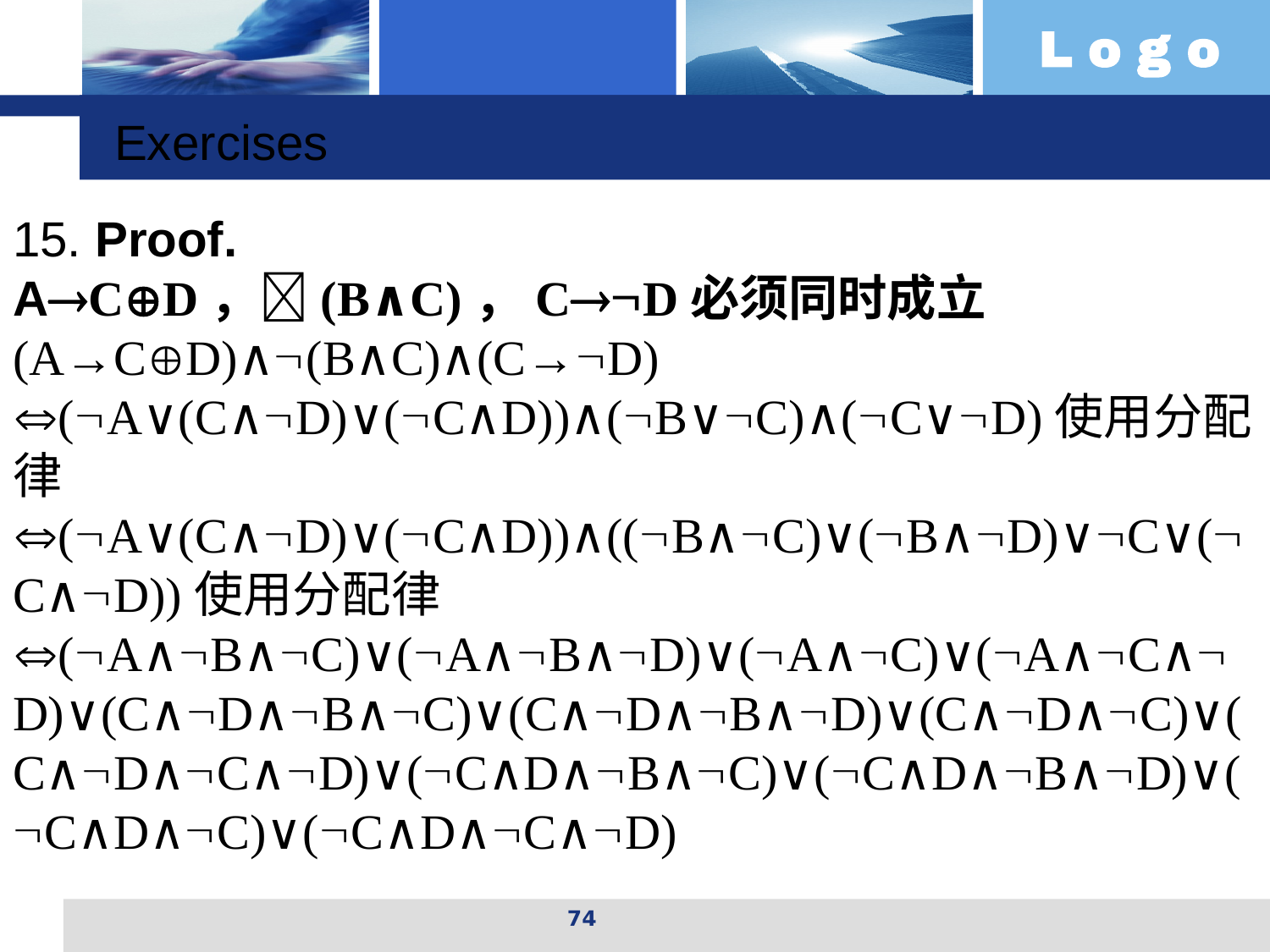

Exercises
15. Proof.
A→C⊕D，¬(B∧C)，C→¬D必须同时成立
(A→C⊕D)∧¬(B∧C)∧(C→¬D)
⇔(¬A∨(C∧¬D)∨(¬C∧D))∧(¬B∨¬C)∧(¬C∨¬D)使用分配律
⇔(¬A∨(C∧¬D)∨(¬C∧D))∧((¬B∧¬C)∨(¬B∧¬D)∨¬C∨(¬C∧¬D))使用分配律
⇔(¬A∧¬B∧¬C)∨(¬A∧¬B∧¬D)∨(¬A∧¬C)∨(¬A∧¬C∧¬D)∨(C∧¬D∧¬B∧¬C)∨(C∧¬D∧¬B∧¬D)∨(C∧¬D∧¬C)∨(C∧¬D∧¬C∧¬D)∨(¬C∧D∧¬B∧¬C)∨(¬C∧D∧¬B∧¬D)∨(¬C∧D∧¬C)∨(¬C∧D∧¬C∧¬D)

74